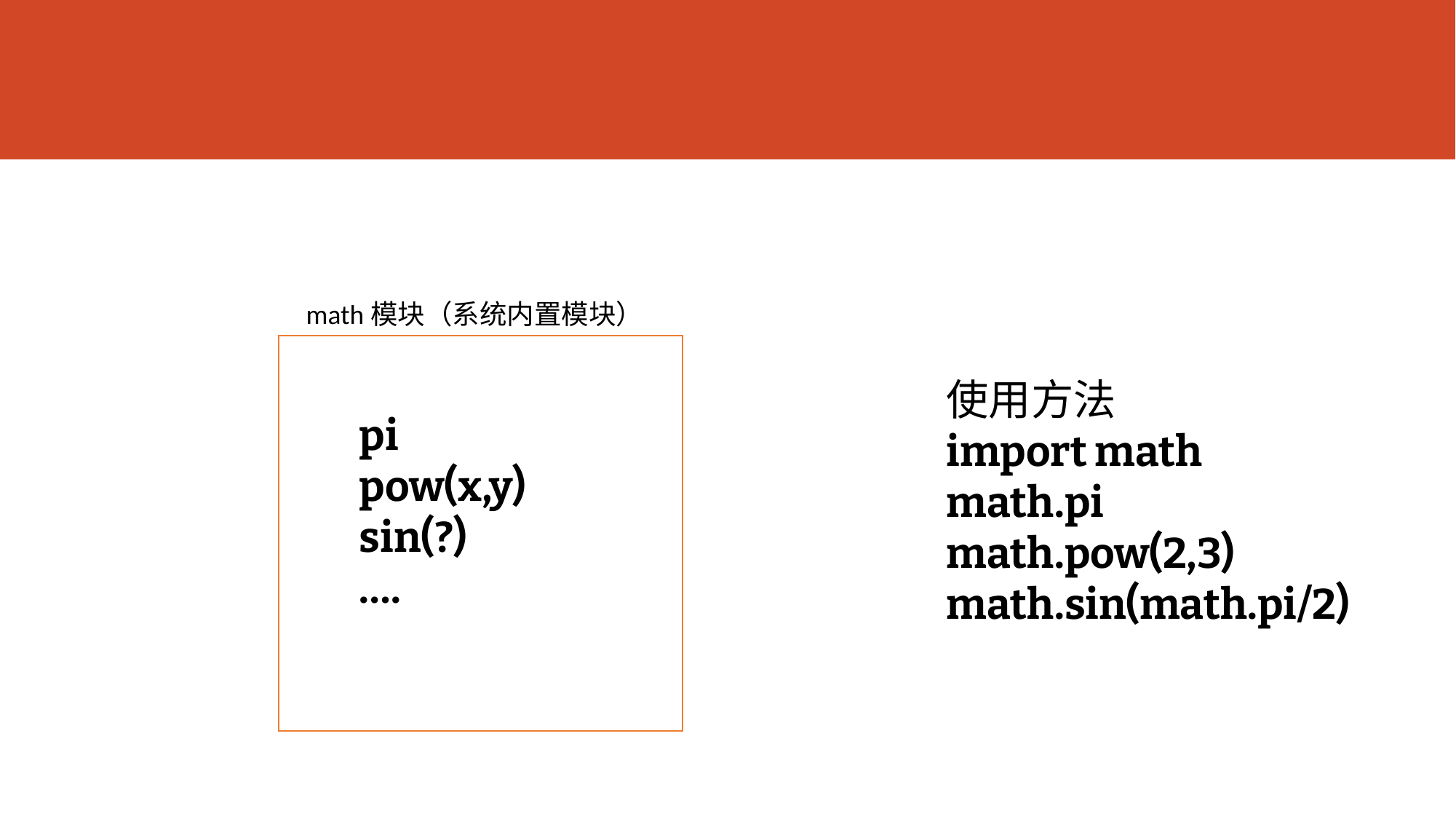

#
math模块（系统内置模块）

使用方法
import math
math.pi
math.pow(2,3)
math.sin(math.pi/2)
pi
pow(x,y)
sin(?)
….